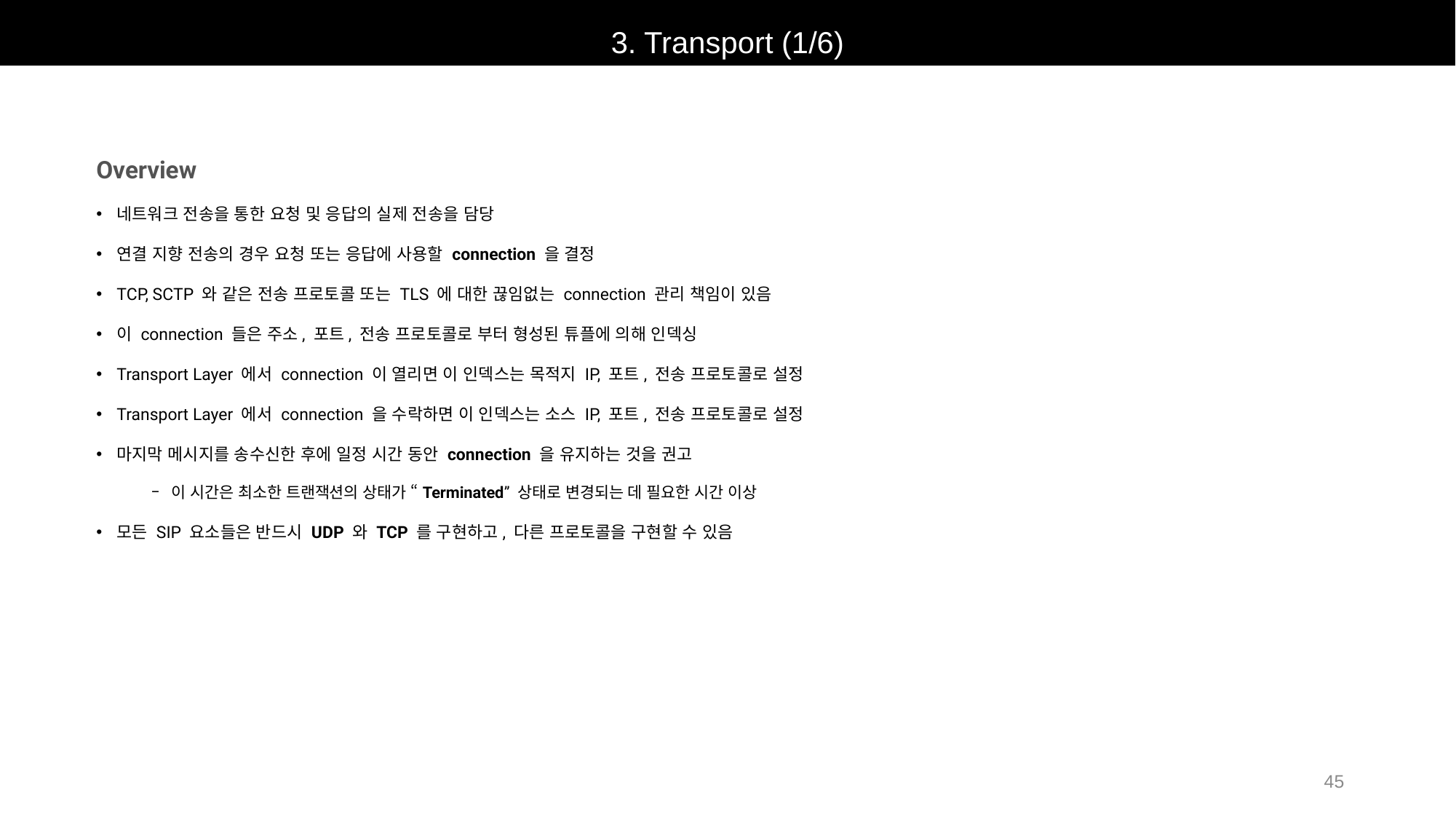

# 3. Transport (1/6)
Overview
네트워크 전송을 통한 요청 및 응답의 실제 전송을 담당
연결 지향 전송의 경우 요청 또는 응답에 사용할 connection 을 결정
TCP, SCTP 와 같은 전송 프로토콜 또는 TLS 에 대한 끊임없는 connection 관리 책임이 있음
이 connection 들은 주소, 포트, 전송 프로토콜로 부터 형성된 튜플에 의해 인덱싱
Transport Layer 에서 connection 이 열리면 이 인덱스는 목적지 IP, 포트, 전송 프로토콜로 설정
Transport Layer 에서 connection 을 수락하면 이 인덱스는 소스 IP, 포트, 전송 프로토콜로 설정
마지막 메시지를 송수신한 후에 일정 시간 동안 connection 을 유지하는 것을 권고
이 시간은 최소한 트랜잭션의 상태가 “Terminated” 상태로 변경되는 데 필요한 시간 이상
모든 SIP 요소들은 반드시 UDP 와 TCP 를 구현하고, 다른 프로토콜을 구현할 수 있음
45